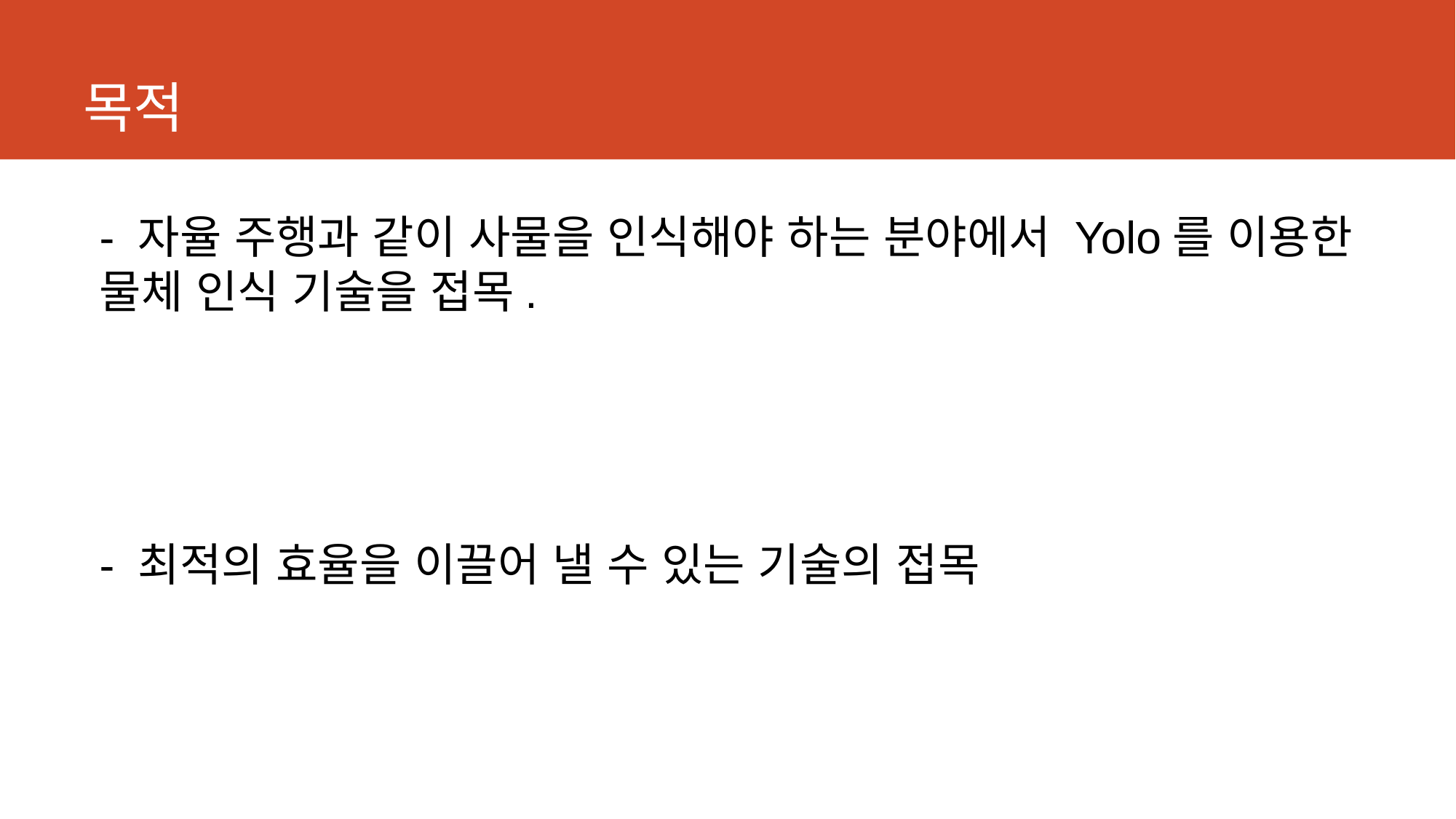

# 목적
- 자율 주행과 같이 사물을 인식해야 하는 분야에서 Yolo를 이용한 물체 인식 기술을 접목.

- 최적의 효율을 이끌어 낼 수 있는 기술의 접목